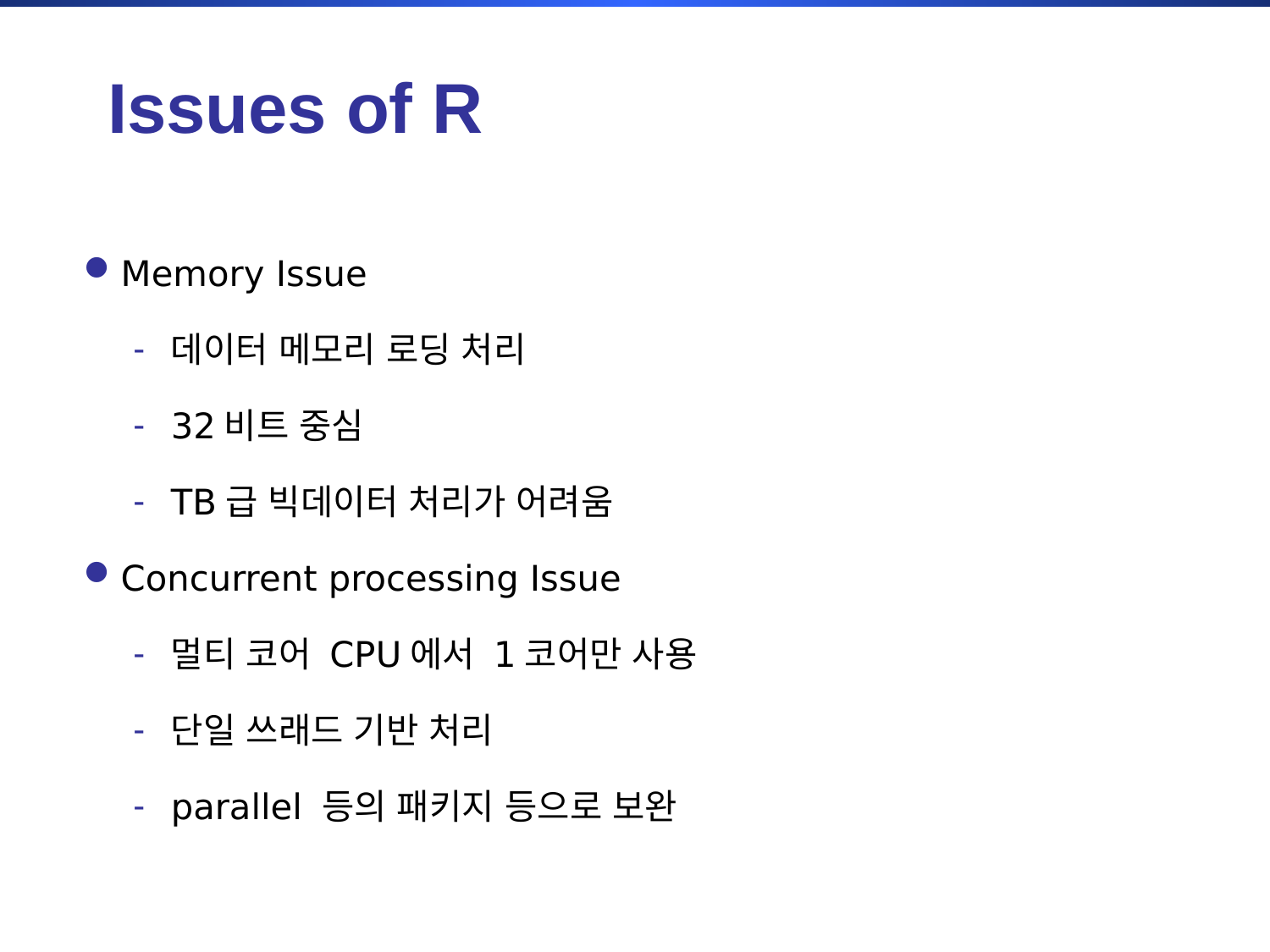

Issues of R
Memory Issue
데이터 메모리 로딩 처리
32비트 중심
TB급 빅데이터 처리가 어려움
Concurrent processing Issue
멀티 코어 CPU에서 1코어만 사용
단일 쓰래드 기반 처리
parallel 등의 패키지 등으로 보완